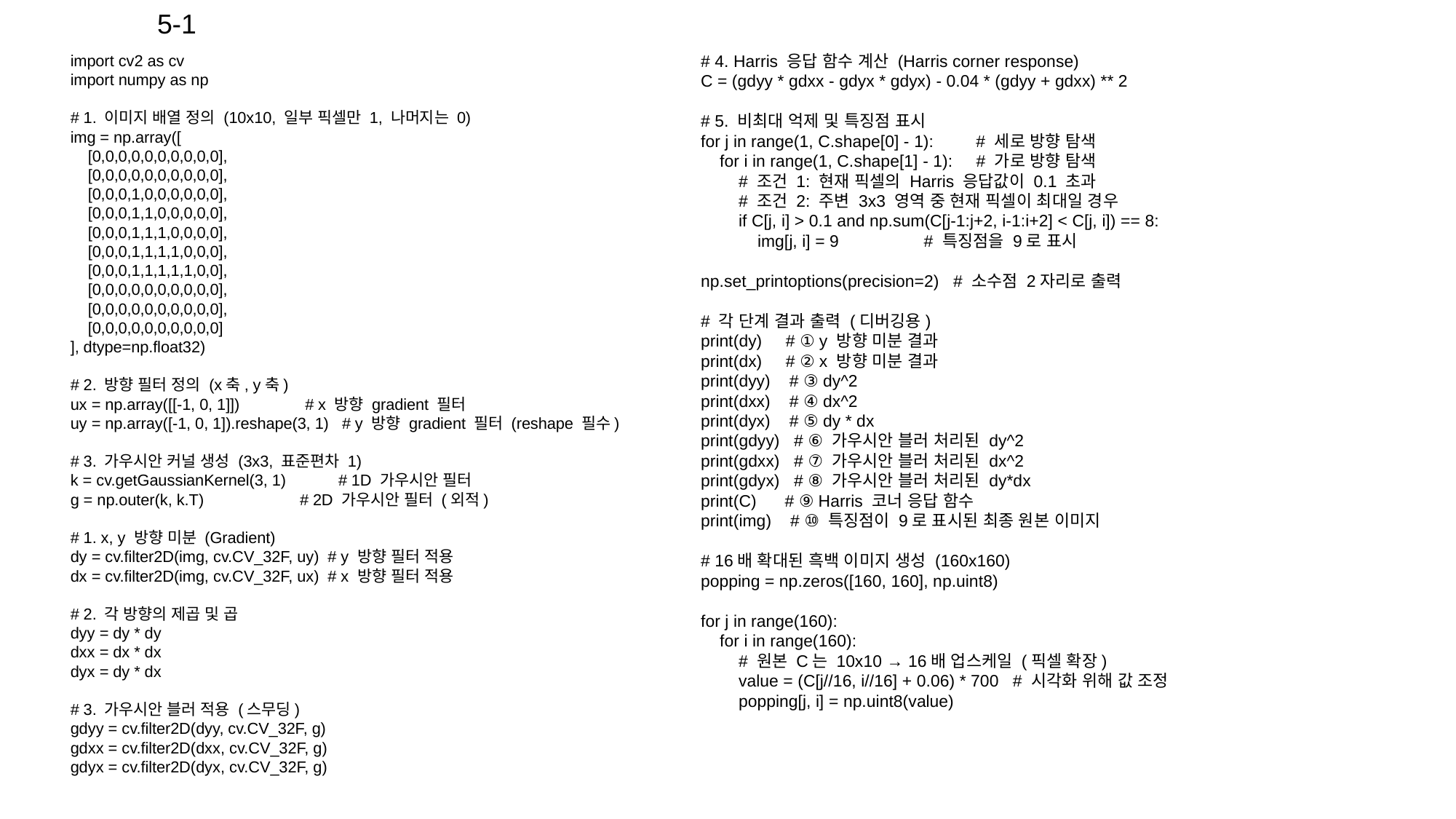

5-1
import cv2 as cv
import numpy as np

# 1. 이미지 배열 정의 (10x10, 일부 픽셀만 1, 나머지는 0)
img = np.array([
    [0,0,0,0,0,0,0,0,0,0],
    [0,0,0,0,0,0,0,0,0,0],
    [0,0,0,1,0,0,0,0,0,0],
    [0,0,0,1,1,0,0,0,0,0],
    [0,0,0,1,1,1,0,0,0,0],
    [0,0,0,1,1,1,1,0,0,0],
    [0,0,0,1,1,1,1,1,0,0],
    [0,0,0,0,0,0,0,0,0,0],
    [0,0,0,0,0,0,0,0,0,0],
    [0,0,0,0,0,0,0,0,0,0]
], dtype=np.float32)

# 2. 방향 필터 정의 (x축, y축)
ux = np.array([[-1, 0, 1]])               # x 방향 gradient 필터
uy = np.array([-1, 0, 1]).reshape(3, 1)   # y 방향 gradient 필터 (reshape 필수)

# 3. 가우시안 커널 생성 (3x3, 표준편차 1)
k = cv.getGaussianKernel(3, 1)            # 1D 가우시안 필터
g = np.outer(k, k.T)                      # 2D 가우시안 필터 (외적)

# 1. x, y 방향 미분 (Gradient)
dy = cv.filter2D(img, cv.CV_32F, uy)  # y 방향 필터 적용
dx = cv.filter2D(img, cv.CV_32F, ux)  # x 방향 필터 적용

# 2. 각 방향의 제곱 및 곱
dyy = dy * dy
dxx = dx * dx
dyx = dy * dx

# 3. 가우시안 블러 적용 (스무딩)
gdyy = cv.filter2D(dyy, cv.CV_32F, g)
gdxx = cv.filter2D(dxx, cv.CV_32F, g)
gdyx = cv.filter2D(dyx, cv.CV_32F, g)

# 4. Harris 응답 함수 계산 (Harris corner response)
C = (gdyy * gdxx - gdyx * gdyx) - 0.04 * (gdyy + gdxx) ** 2

# 5. 비최대 억제 및 특징점 표시
for j in range(1, C.shape[0] - 1):         # 세로 방향 탐색
    for i in range(1, C.shape[1] - 1):     # 가로 방향 탐색
        # 조건 1: 현재 픽셀의 Harris 응답값이 0.1 초과
        # 조건 2: 주변 3x3 영역 중 현재 픽셀이 최대일 경우
        if C[j, i] > 0.1 and np.sum(C[j-1:j+2, i-1:i+2] < C[j, i]) == 8:
            img[j, i] = 9                  # 특징점을 9로 표시

np.set_printoptions(precision=2)   # 소수점 2자리로 출력

# 각 단계 결과 출력 (디버깅용)
print(dy)     # ① y 방향 미분 결과
print(dx)     # ② x 방향 미분 결과
print(dyy)    # ③ dy^2
print(dxx)    # ④ dx^2
print(dyx)    # ⑤ dy * dx
print(gdyy)   # ⑥ 가우시안 블러 처리된 dy^2
print(gdxx)   # ⑦ 가우시안 블러 처리된 dx^2
print(gdyx)   # ⑧ 가우시안 블러 처리된 dy*dx
print(C)      # ⑨ Harris 코너 응답 함수
print(img)    # ⑩ 특징점이 9로 표시된 최종 원본 이미지

# 16배 확대된 흑백 이미지 생성 (160x160)
popping = np.zeros([160, 160], np.uint8)

for j in range(160):
    for i in range(160):
        # 원본 C는 10x10 → 16배 업스케일 (픽셀 확장)
        value = (C[j//16, i//16] + 0.06) * 700   # 시각화 위해 값 조정
        popping[j, i] = np.uint8(value)